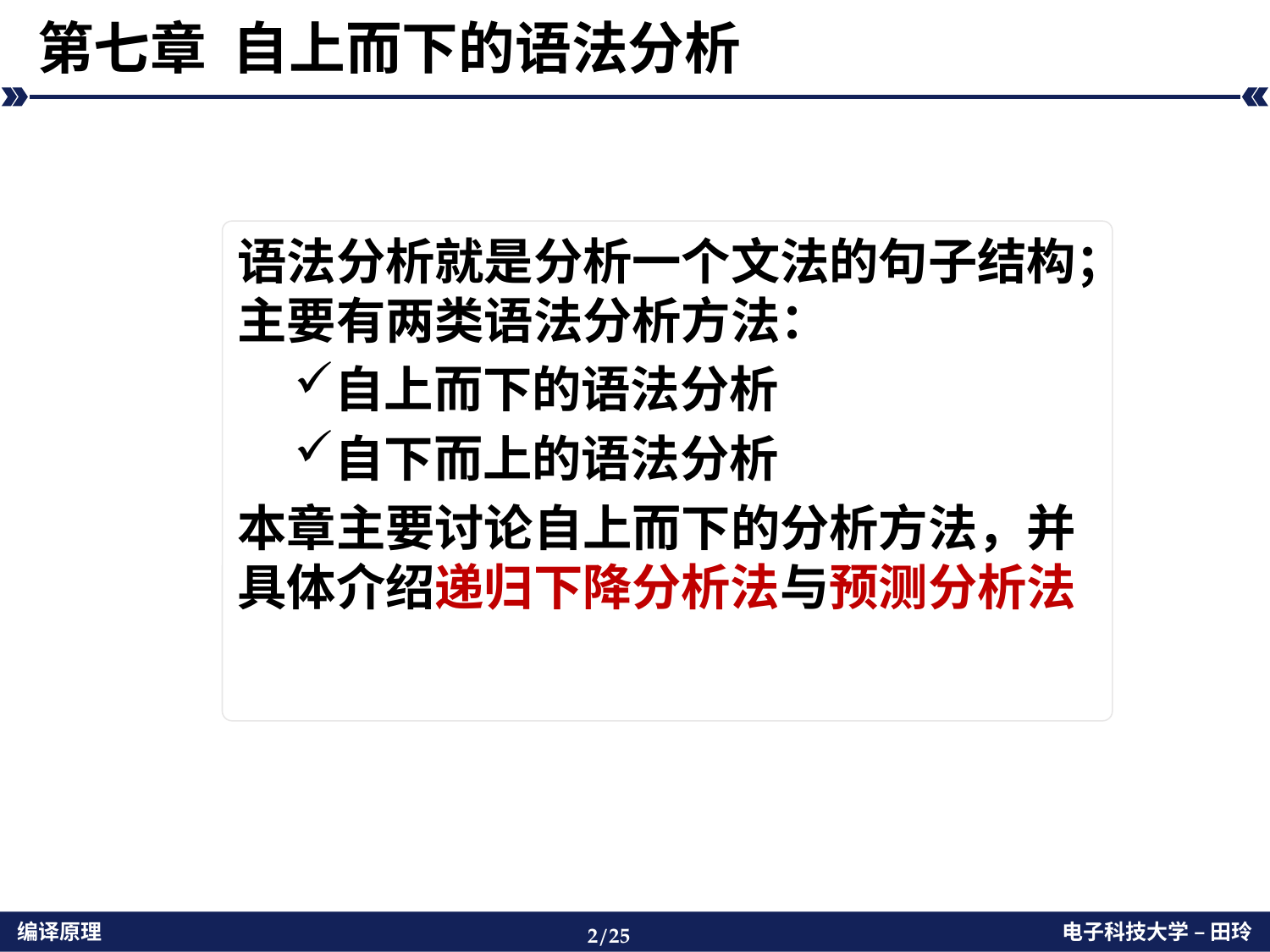

# 第七章  自上而下的语法分析

语法分析就是分析一个文法的句子结构；主要有两类语法分析方法：
自上而下的语法分析
自下而上的语法分析
本章主要讨论自上而下的分析方法，并具体介绍递归下降分析法与预测分析法